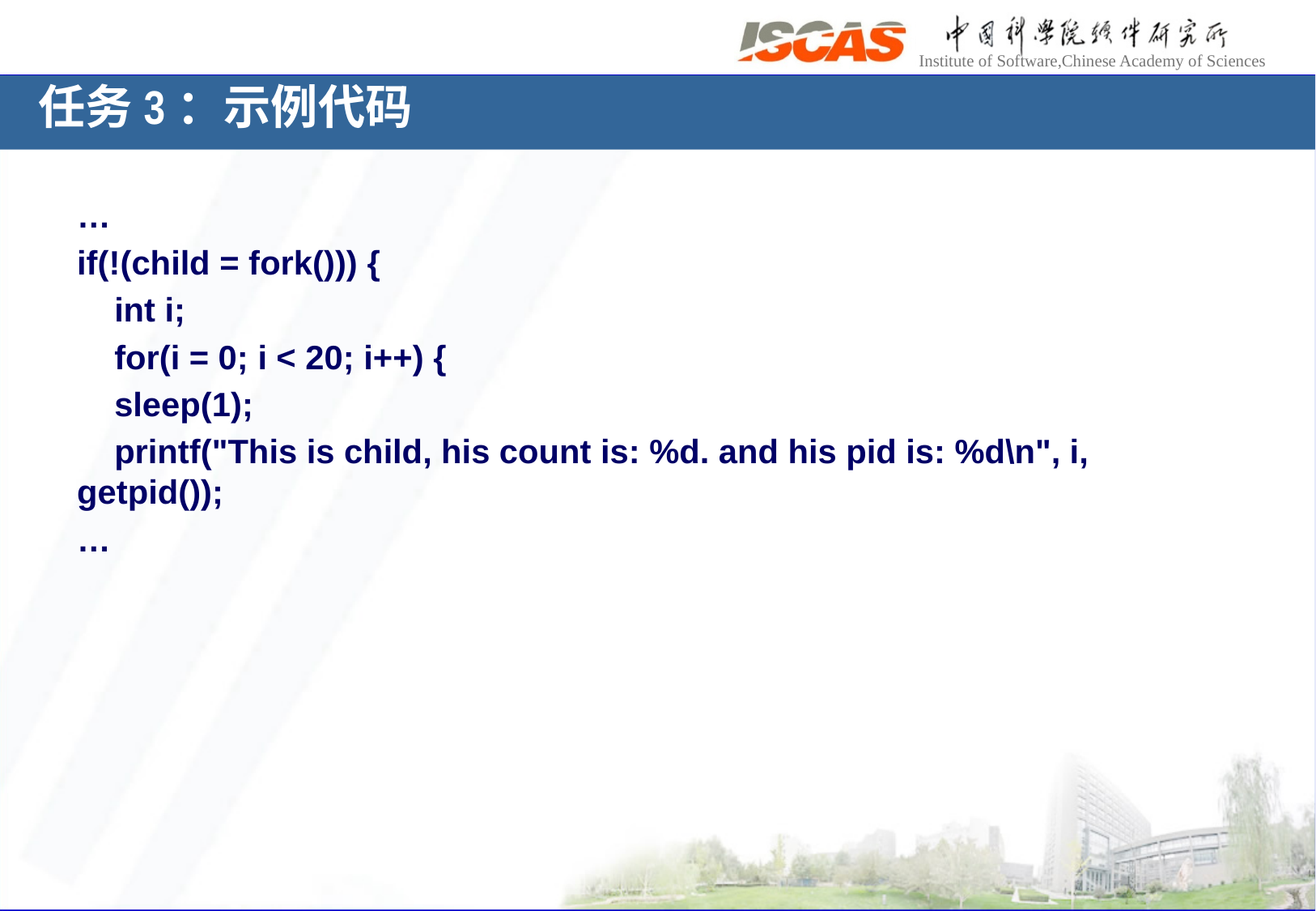

# 任务3：示例代码
…
if(!(child = fork())) {
    int i;
    for(i = 0; i < 20; i++) {
    sleep(1);
    printf("This is child, his count is: %d. and his pid is: %d\n", i,     getpid());
…